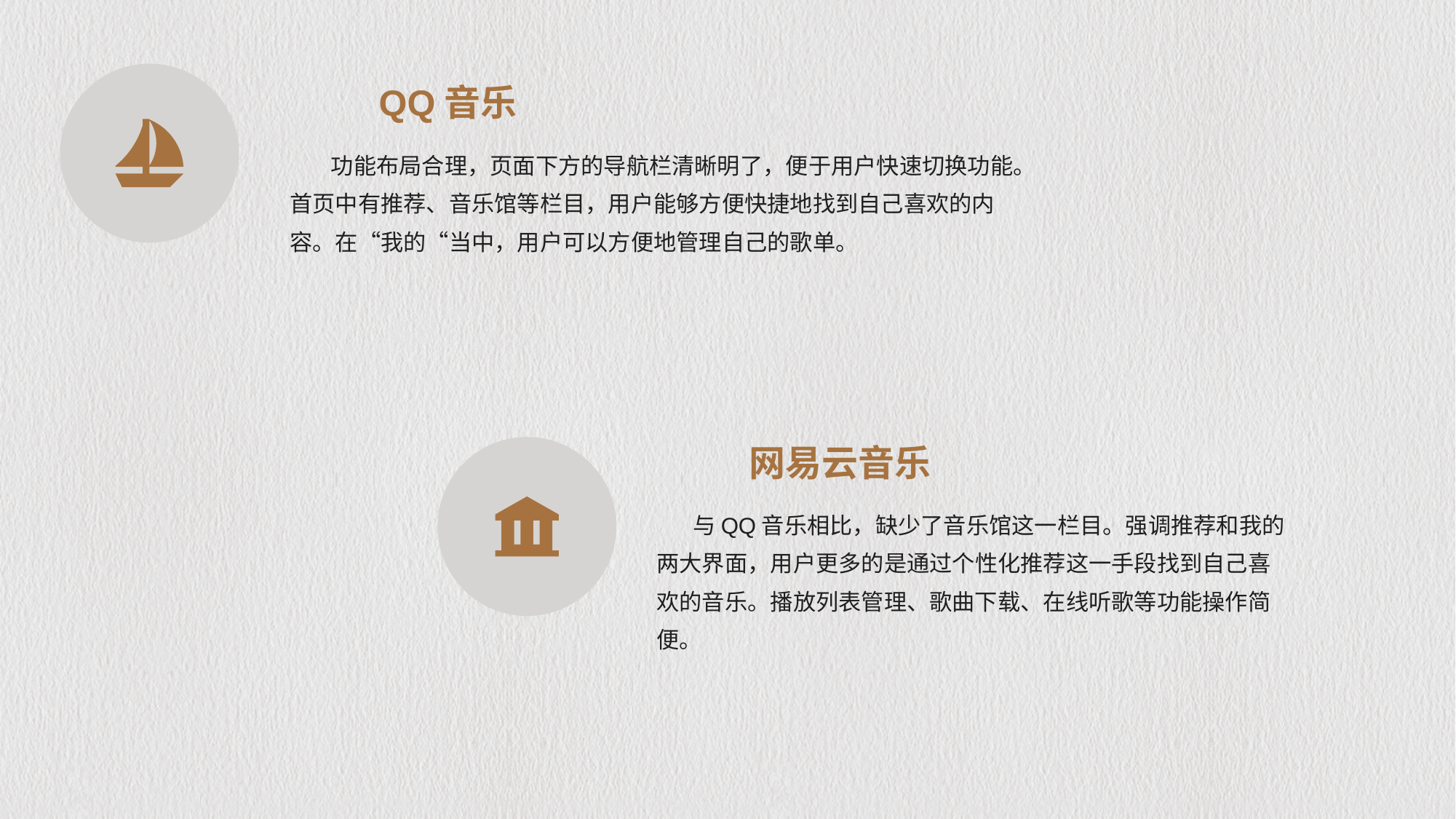

QQ音乐

       功能布局合理，页面下方的导航栏清晰明了，便于用户快速切换功能。首页中有推荐、音乐馆等栏目，用户能够方便快捷地找到自己喜欢的内容。在“我的“当中，用户可以方便地管理自己的歌单。

网易云音乐

      与QQ音乐相比，缺少了音乐馆这一栏目。强调推荐和我的两大界面，用户更多的是通过个性化推荐这一手段找到自己喜欢的音乐。播放列表管理、歌曲下载、在线听歌等功能操作简便。